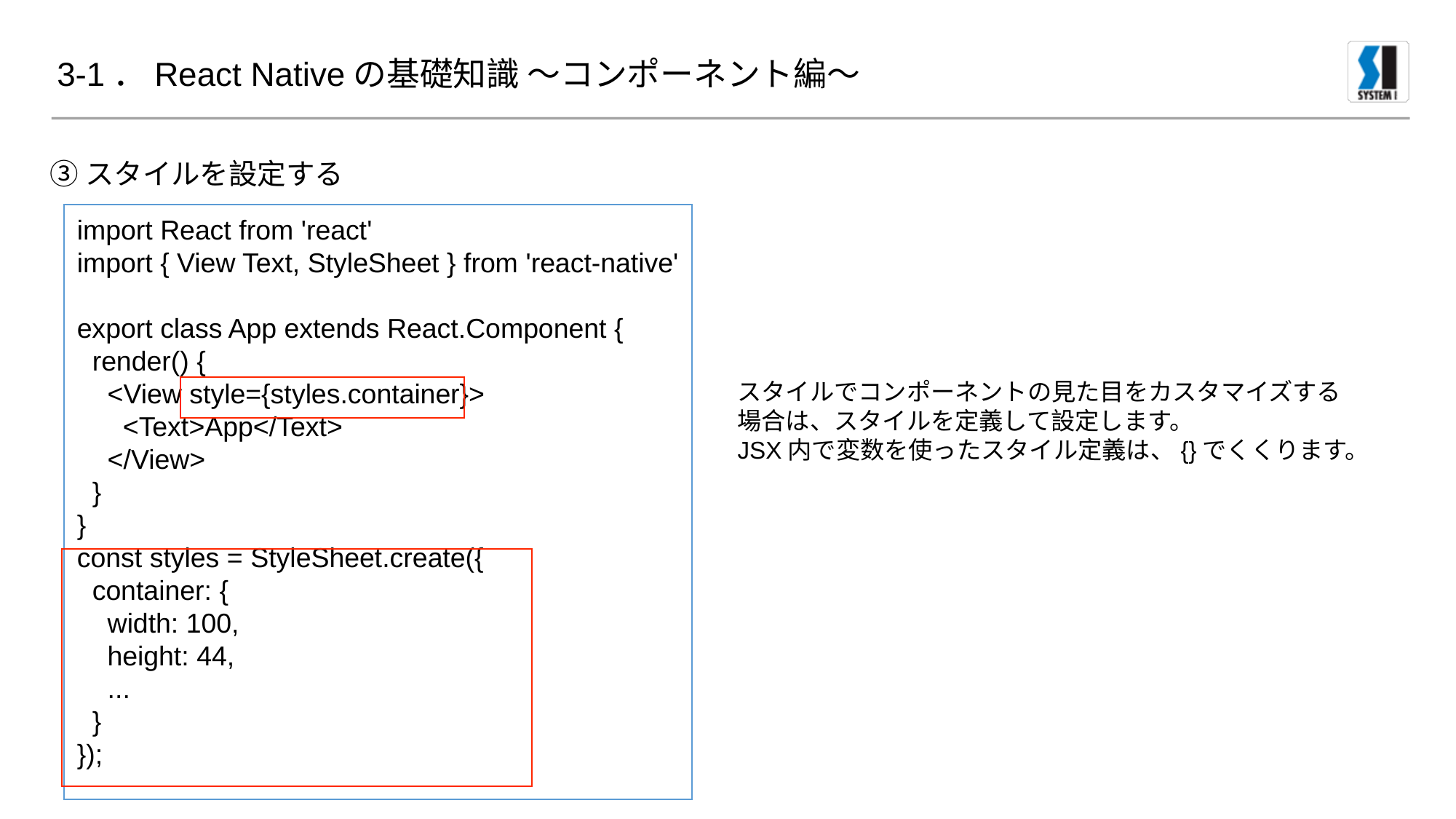

# 3-1．React Nativeの基礎知識 ～コンポーネント編～
③スタイルを設定する

import React from 'react'
import { View Text, StyleSheet } from 'react-native'

export class App extends React.Component {
  render() {
    <View style={styles.container}>
      <Text>App</Text>
    </View>
  }
}
const styles = StyleSheet.create({
  container: {
    width: 100,
    height: 44,
    ...
  }
});
スタイルでコンポーネントの見た目をカスタマイズする
場合は、スタイルを定義して設定します。
JSX内で変数を使ったスタイル定義は、{}でくくります。